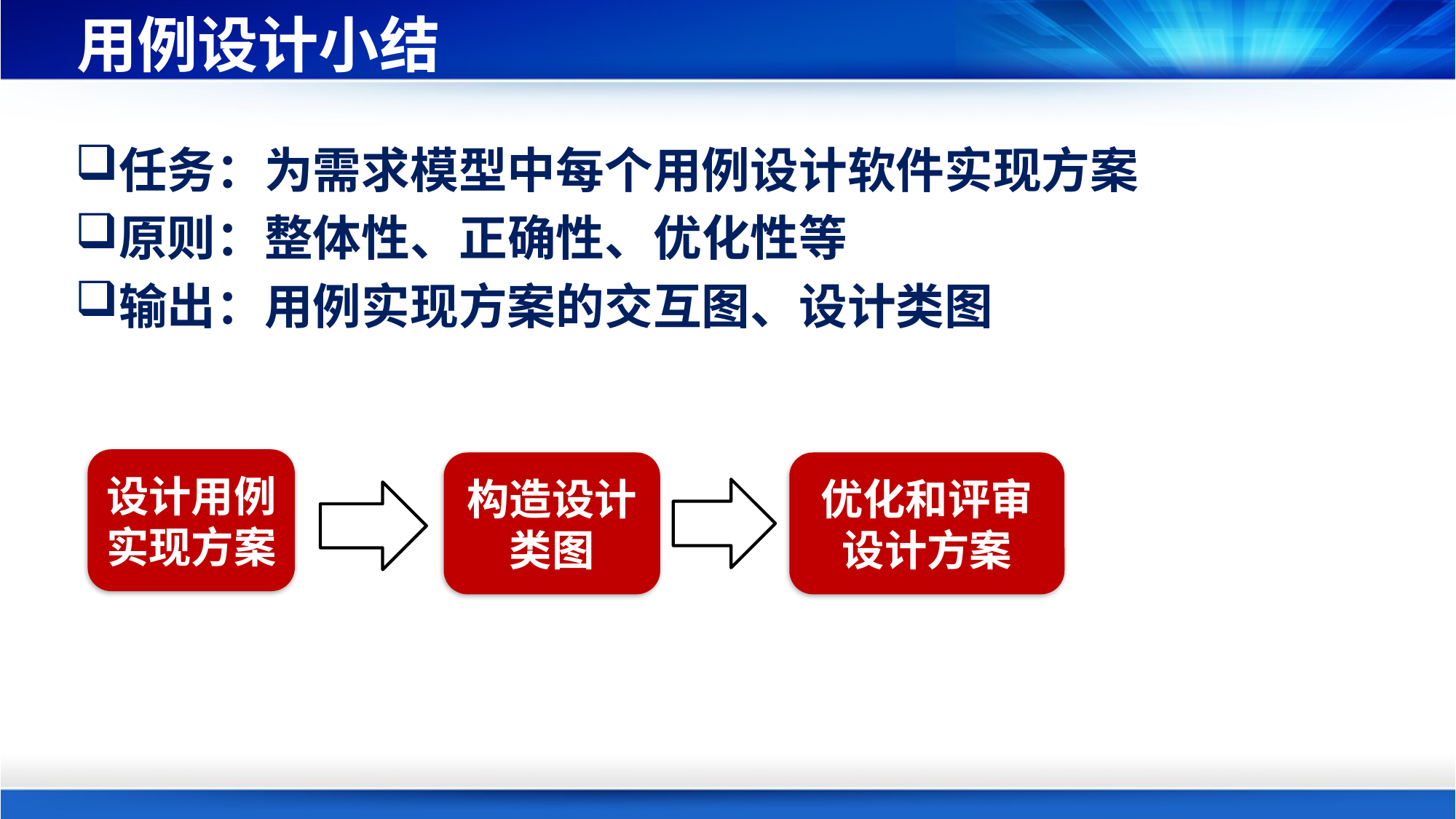

# 用例设计小结
任务：为需求模型中每个用例设计软件实现方案
原则：整体性、正确性、优化性等
输出：用例实现方案的交互图、设计类图

设计用例实现方案
构造设计类图
优化和评审设计方案